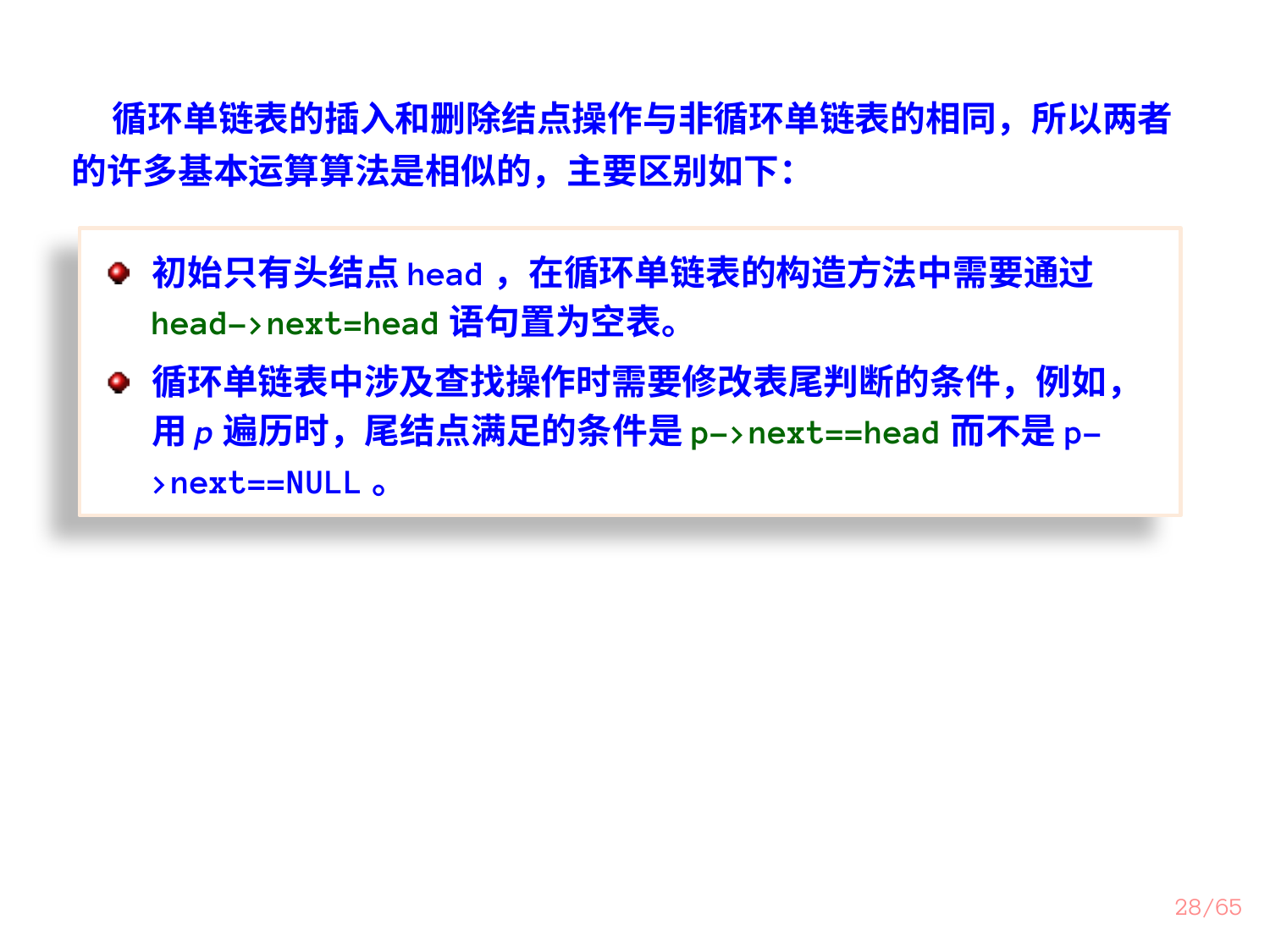

循环单链表的插入和删除结点操作与非循环单链表的相同，所以两者的许多基本运算算法是相似的，主要区别如下：
初始只有头结点head，在循环单链表的构造方法中需要通过head->next=head语句置为空表。
循环单链表中涉及查找操作时需要修改表尾判断的条件，例如，用p遍历时，尾结点满足的条件是p->next==head而不是p->next==NULL。
28/65